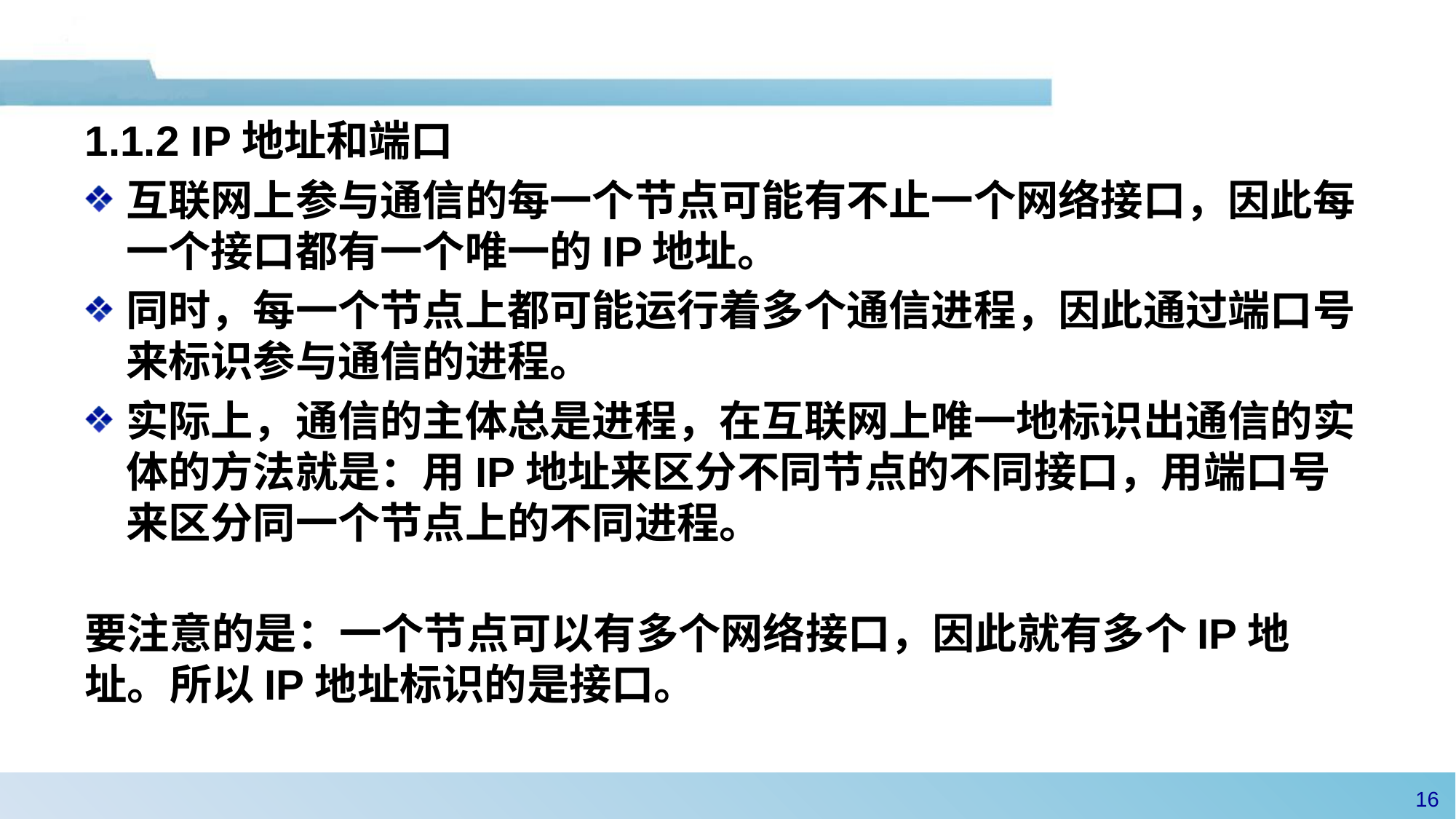

1.1.2 IP地址和端口
互联网上参与通信的每一个节点可能有不止一个网络接口，因此每一个接口都有一个唯一的IP地址。
同时，每一个节点上都可能运行着多个通信进程，因此通过端口号来标识参与通信的进程。
实际上，通信的主体总是进程，在互联网上唯一地标识出通信的实体的方法就是：用IP地址来区分不同节点的不同接口，用端口号来区分同一个节点上的不同进程。
要注意的是：一个节点可以有多个网络接口，因此就有多个IP地址。所以IP地址标识的是接口。
16